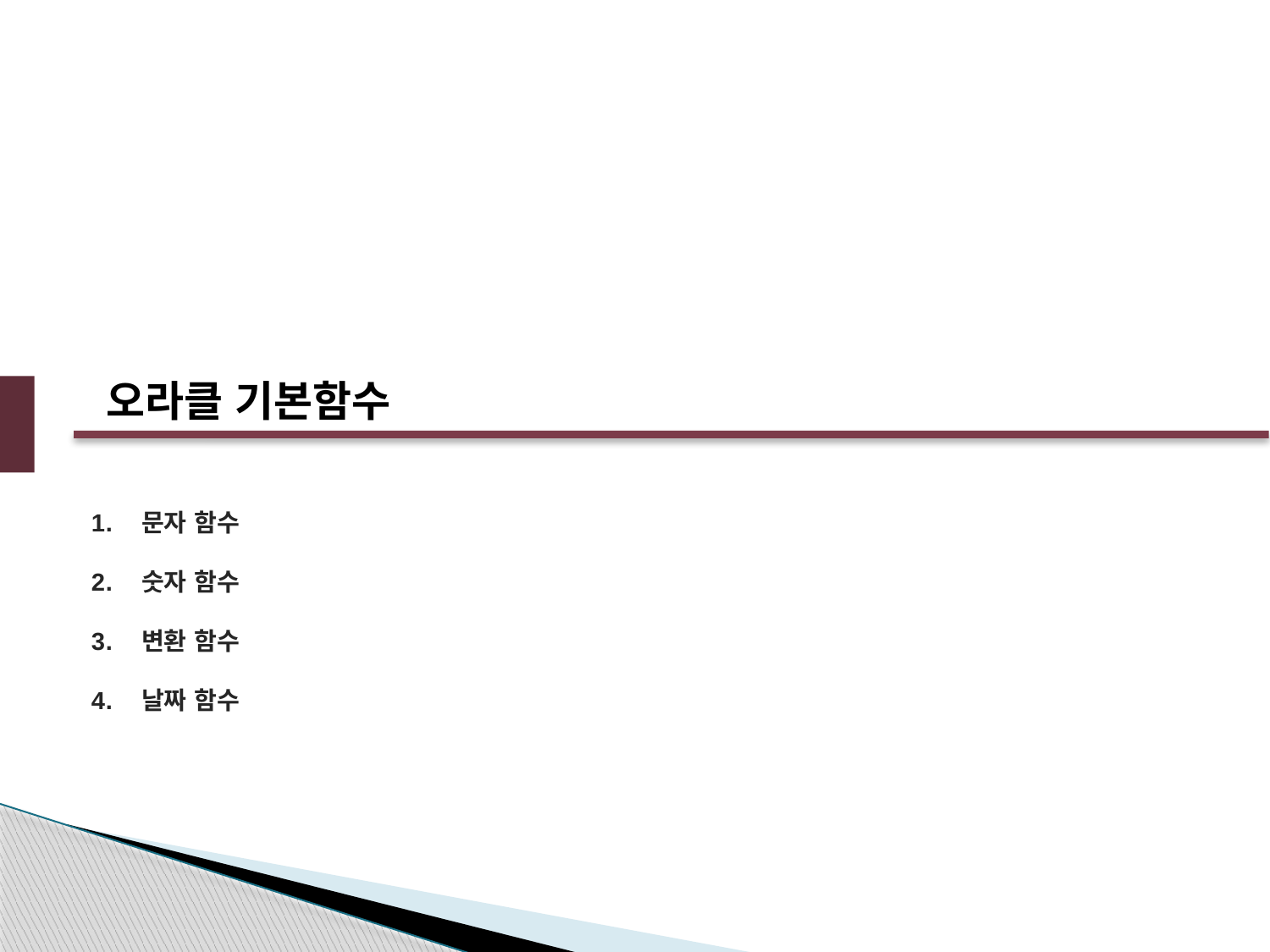

오라클 기본함수

문자 함수
숫자 함수
변환 함수
날짜 함수